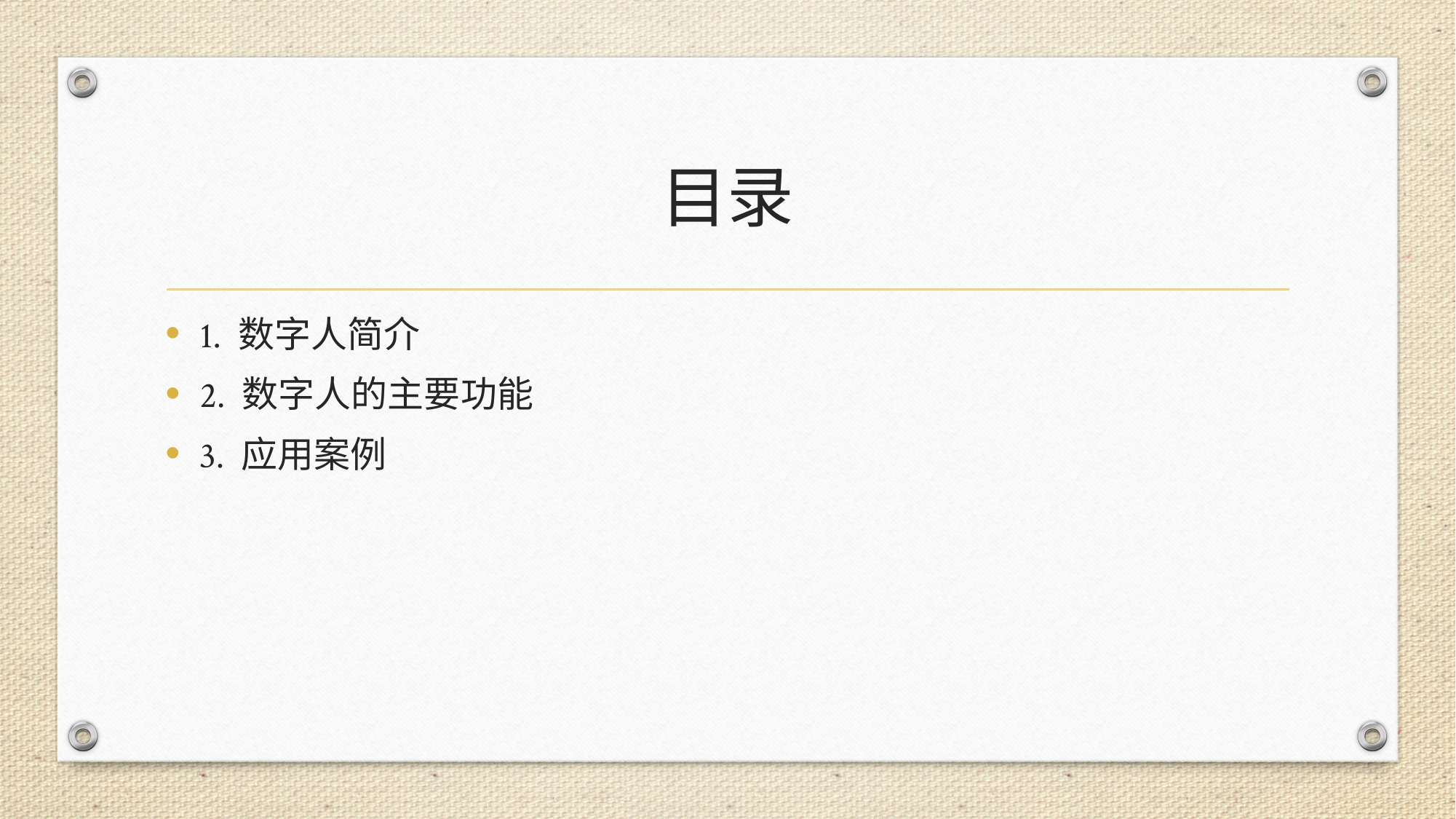

# 目录
1. 数字人简介
2. 数字人的主要功能
3. 应用案例